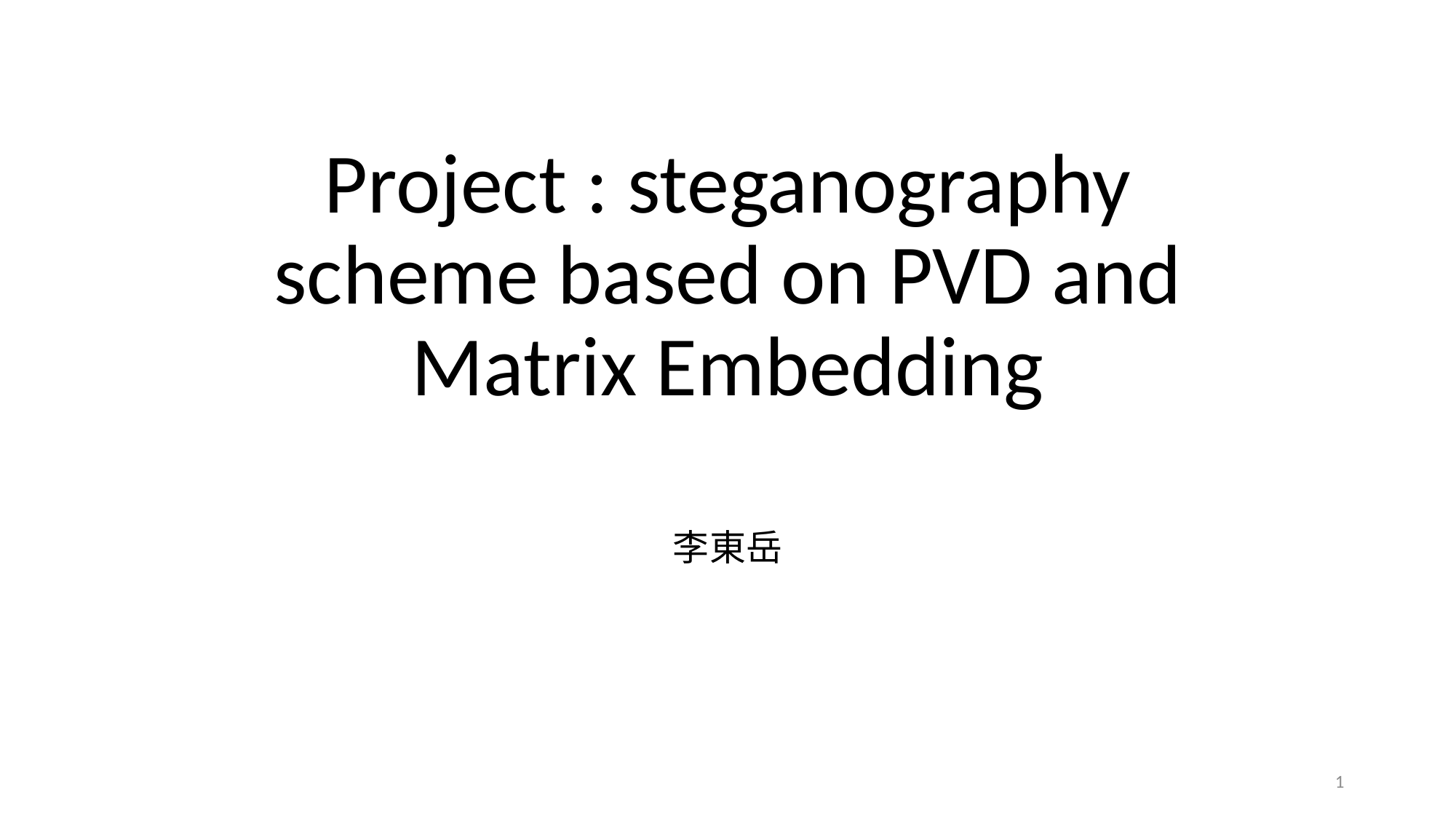

# Project : steganography scheme based on PVD and Matrix Embedding
李東岳
1